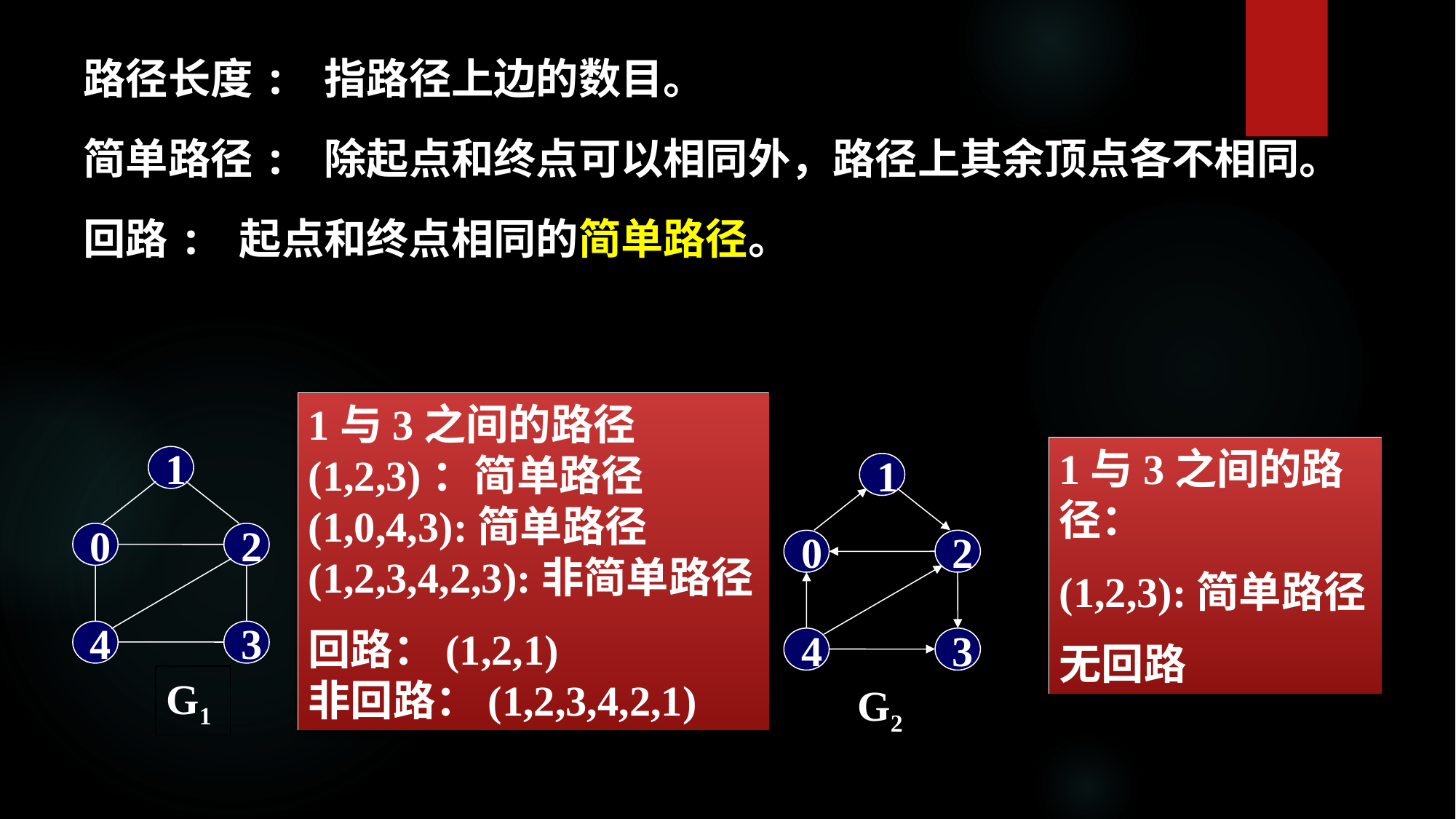

路径长度: 指路径上边的数目。
简单路径: 除起点和终点可以相同外，路径上其余顶点各不相同。
回路: 起点和终点相同的简单路径。
1与3之间的路径
(1,2,3)：简单路径(1,0,4,3):简单路径(1,2,3,4,2,3):非简单路径
回路：(1,2,1)
非回路：(1,2,3,4,2,1)
1与3之间的路径：
(1,2,3):简单路径
无回路
1
1

0
2
0
2

4
3
4
3

G1
G2